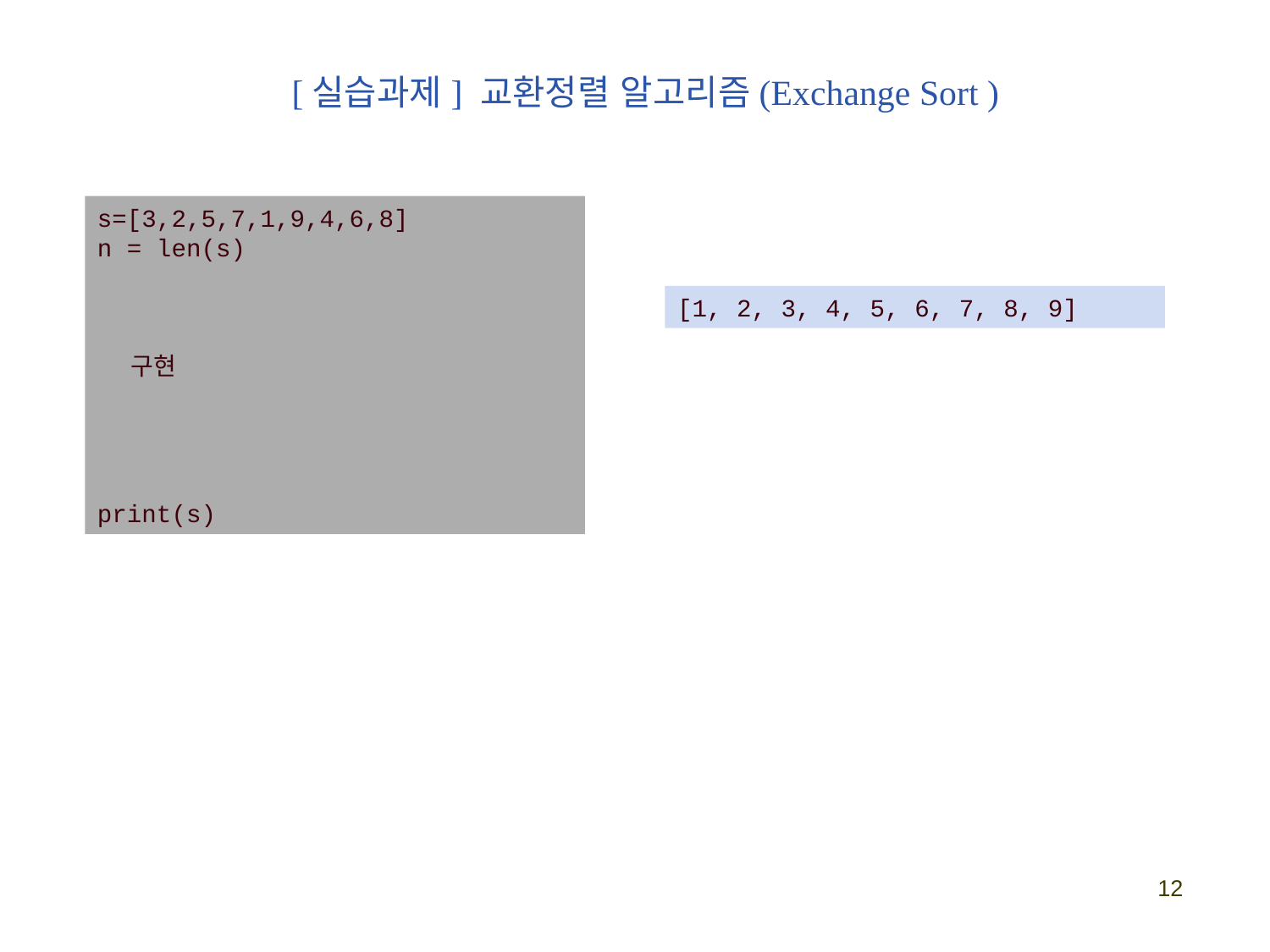

# [실습과제] 교환정렬 알고리즘(Exchange Sort )
s=[3,2,5,7,1,9,4,6,8]
n = len(s)

     구현

print(s)
[1, 2, 3, 4, 5, 6, 7, 8, 9]
12